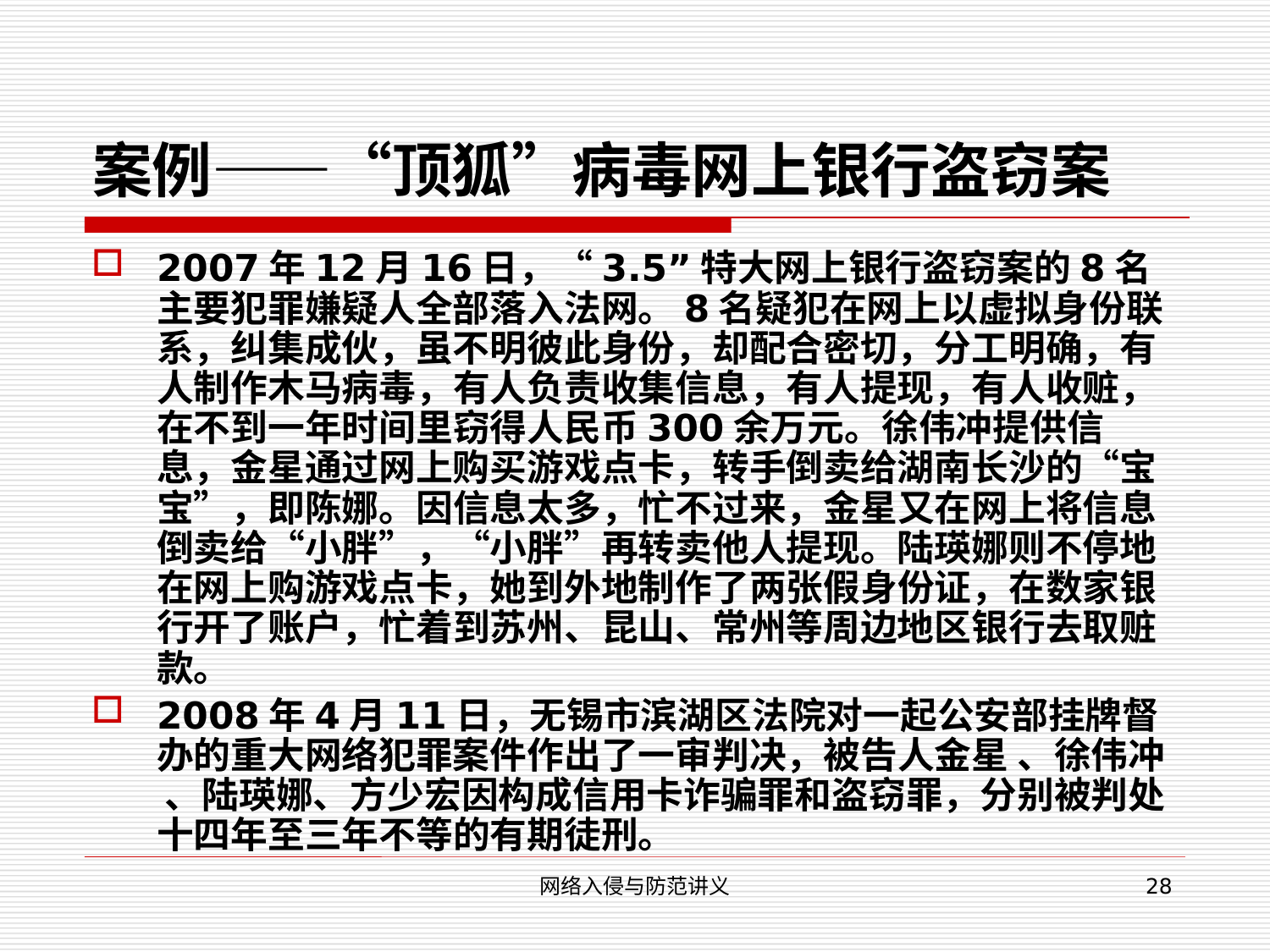

案例——“顶狐”病毒网上银行盗窃案
2007年12月16日，“3.5”特大网上银行盗窃案的8名主要犯罪嫌疑人全部落入法网。8名疑犯在网上以虚拟身份联系，纠集成伙，虽不明彼此身份，却配合密切，分工明确，有人制作木马病毒，有人负责收集信息，有人提现，有人收赃，在不到一年时间里窃得人民币300余万元。徐伟冲提供信息，金星通过网上购买游戏点卡，转手倒卖给湖南长沙的“宝宝”，即陈娜。因信息太多，忙不过来，金星又在网上将信息倒卖给“小胖”，“小胖”再转卖他人提现。陆瑛娜则不停地在网上购游戏点卡，她到外地制作了两张假身份证，在数家银行开了账户，忙着到苏州、昆山、常州等周边地区银行去取赃款。
2008年4月11日，无锡市滨湖区法院对一起公安部挂牌督办的重大网络犯罪案件作出了一审判决，被告人金星 、徐伟冲 、陆瑛娜、方少宏因构成信用卡诈骗罪和盗窃罪，分别被判处十四年至三年不等的有期徒刑。

网络入侵与防范讲义
28